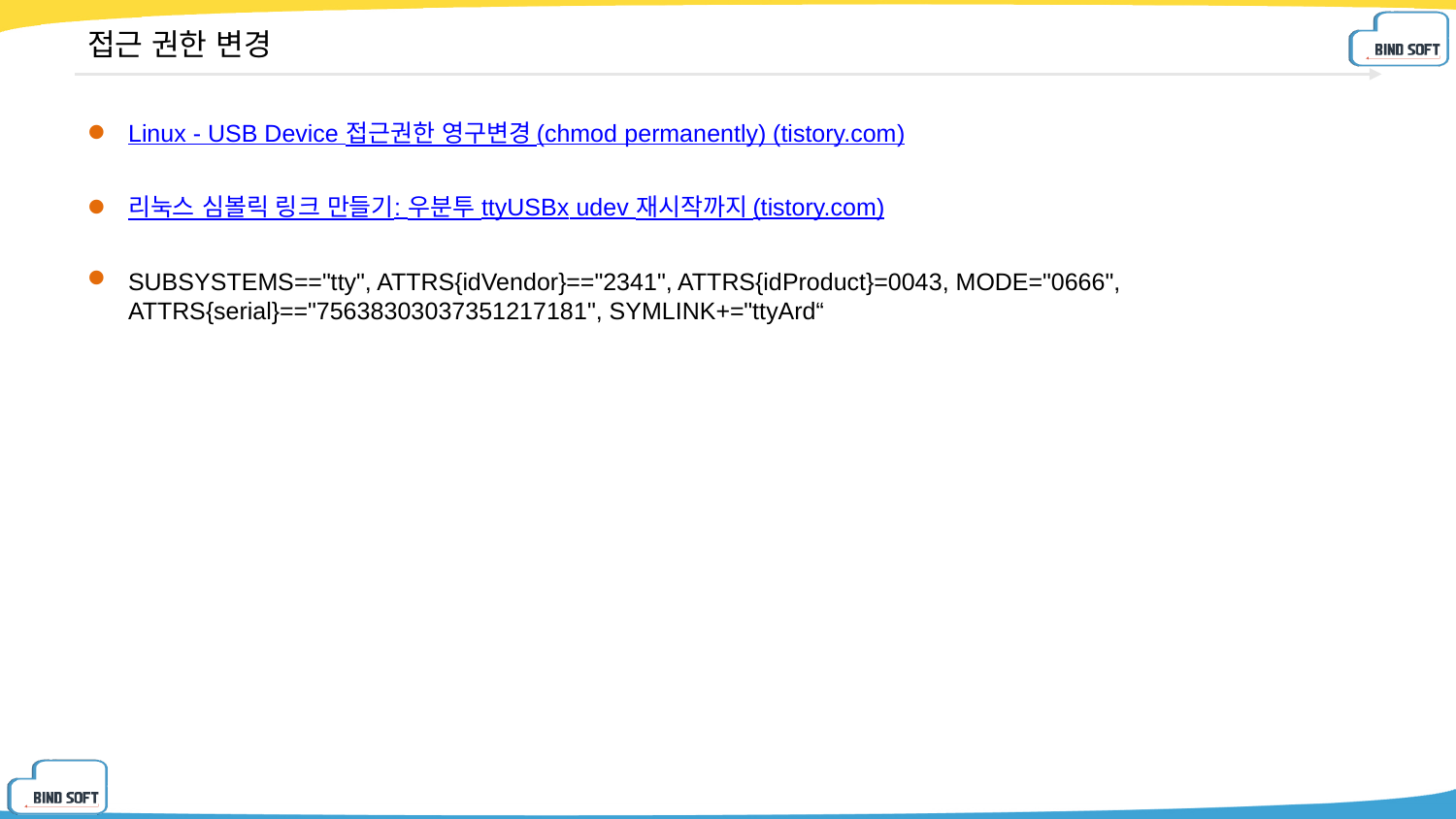

# 접근 권한 변경
Linux - USB Device 접근권한 영구변경 (chmod permanently) (tistory.com)

리눅스 심볼릭 링크 만들기: 우분투 ttyUSBx udev 재시작까지 (tistory.com)

SUBSYSTEMS=="tty", ATTRS{idVendor}=="2341", ATTRS{idProduct}=0043, MODE="0666", ATTRS{serial}=="75638303037351217181", SYMLINK+="ttyArd“